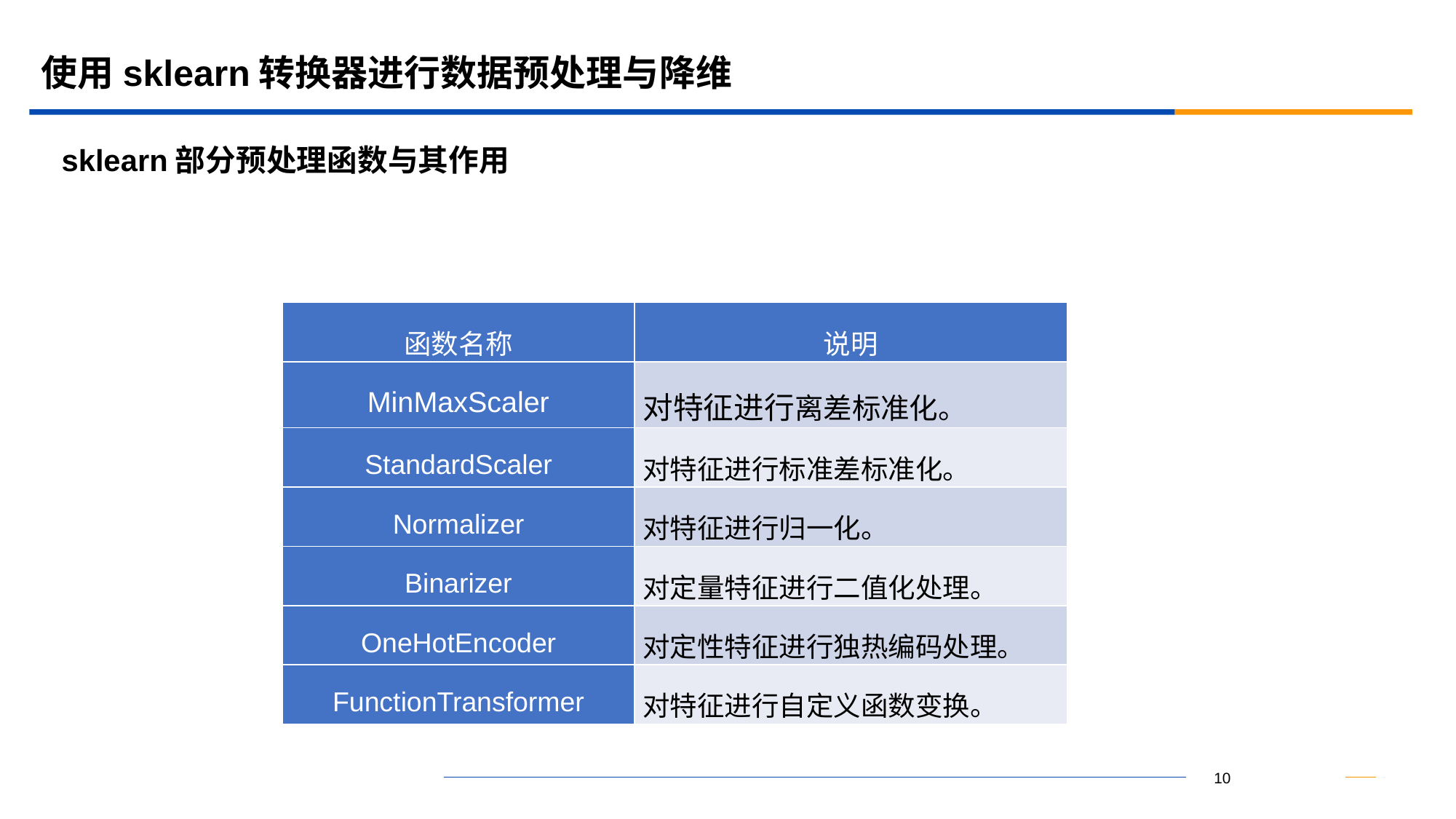

# 使用sklearn转换器进行数据预处理与降维
sklearn部分预处理函数与其作用
| 函数名称 | 说明 |
| --- | --- |
| MinMaxScaler | 对特征进行离差标准化。 |
| StandardScaler | 对特征进行标准差标准化。 |
| Normalizer | 对特征进行归一化。 |
| Binarizer | 对定量特征进行二值化处理。 |
| OneHotEncoder | 对定性特征进行独热编码处理。 |
| FunctionTransformer | 对特征进行自定义函数变换。 |